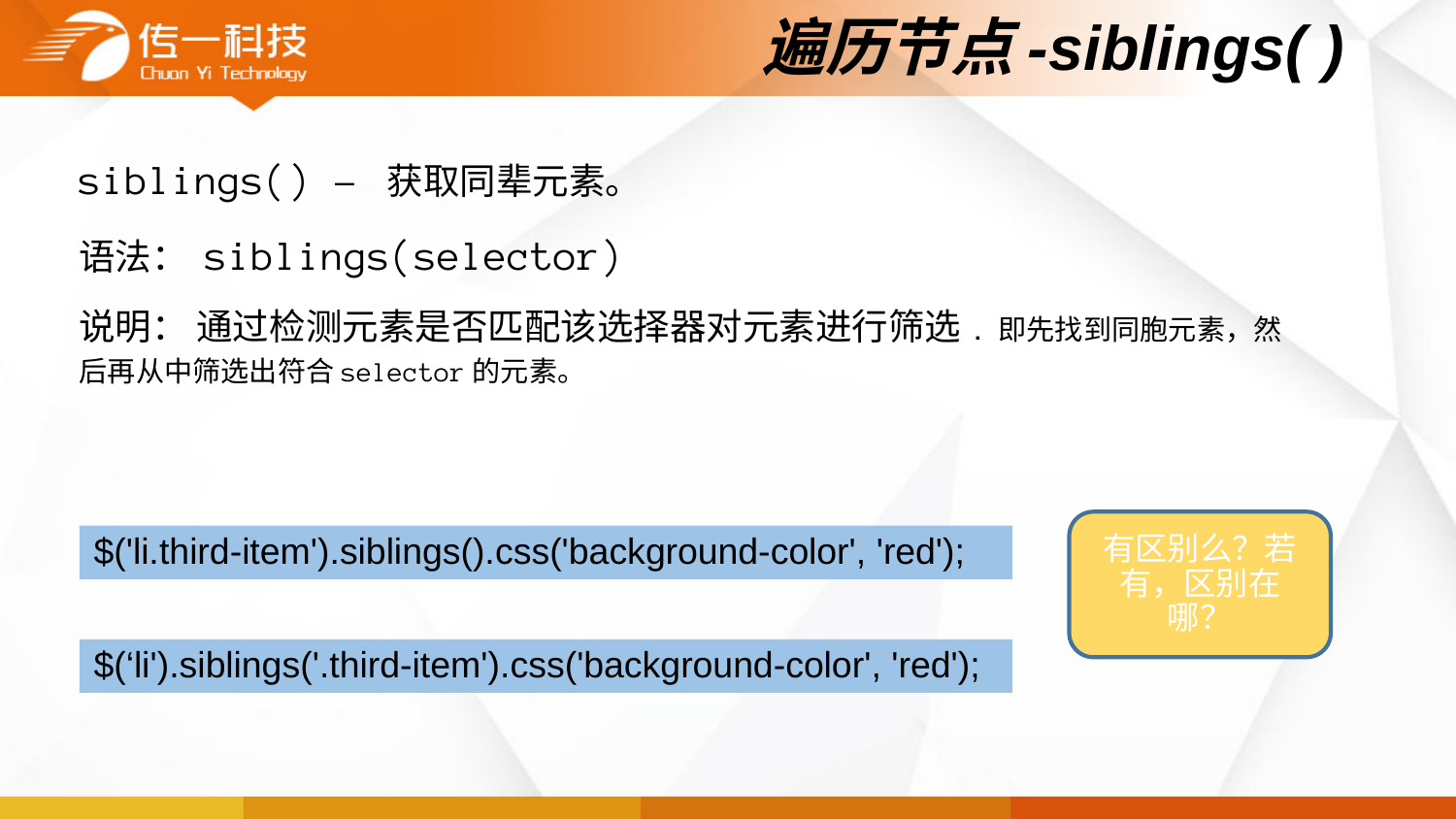

# 遍历节点-siblings( )
siblings() – 获取同辈元素。
语法： siblings(selector)
说明： 通过检测元素是否匹配该选择器对元素进行筛选.即先找到同胞元素，然后再从中筛选出符合selector的元素。
有区别么？若有，区别在哪？
$('li.third-item').siblings().css('background-color', 'red');
$(‘li').siblings('.third-item').css('background-color', 'red');